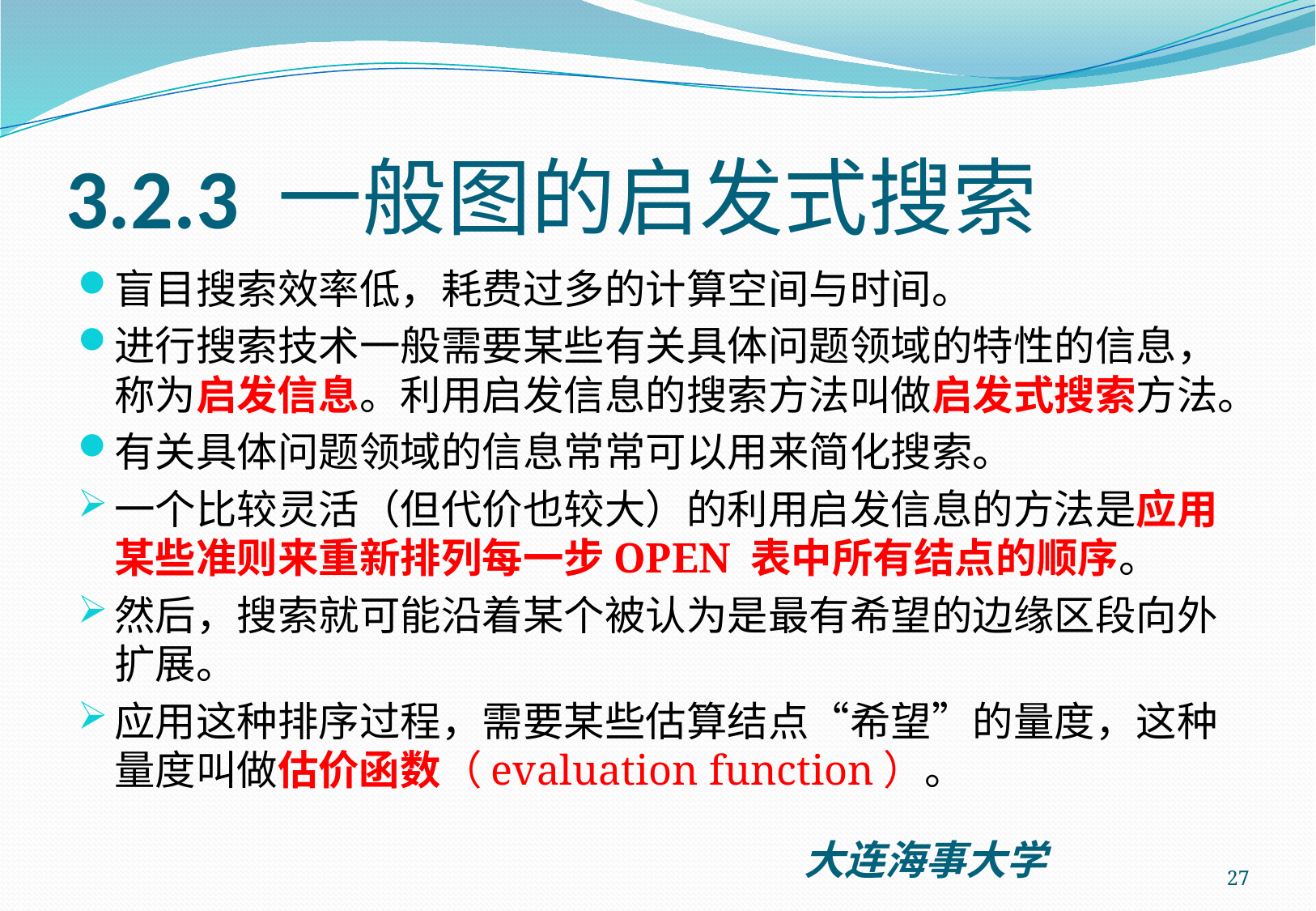

# 3.2.3 一般图的启发式搜索
盲目搜索效率低，耗费过多的计算空间与时间。
进行搜索技术一般需要某些有关具体问题领域的特性的信息，称为启发信息。利用启发信息的搜索方法叫做启发式搜索方法。
有关具体问题领域的信息常常可以用来简化搜索。
一个比较灵活（但代价也较大）的利用启发信息的方法是应用某些准则来重新排列每一步OPEN 表中所有结点的顺序。
然后，搜索就可能沿着某个被认为是最有希望的边缘区段向外扩展。
应用这种排序过程，需要某些估算结点“希望”的量度，这种量度叫做估价函数（evaluation function）。
27